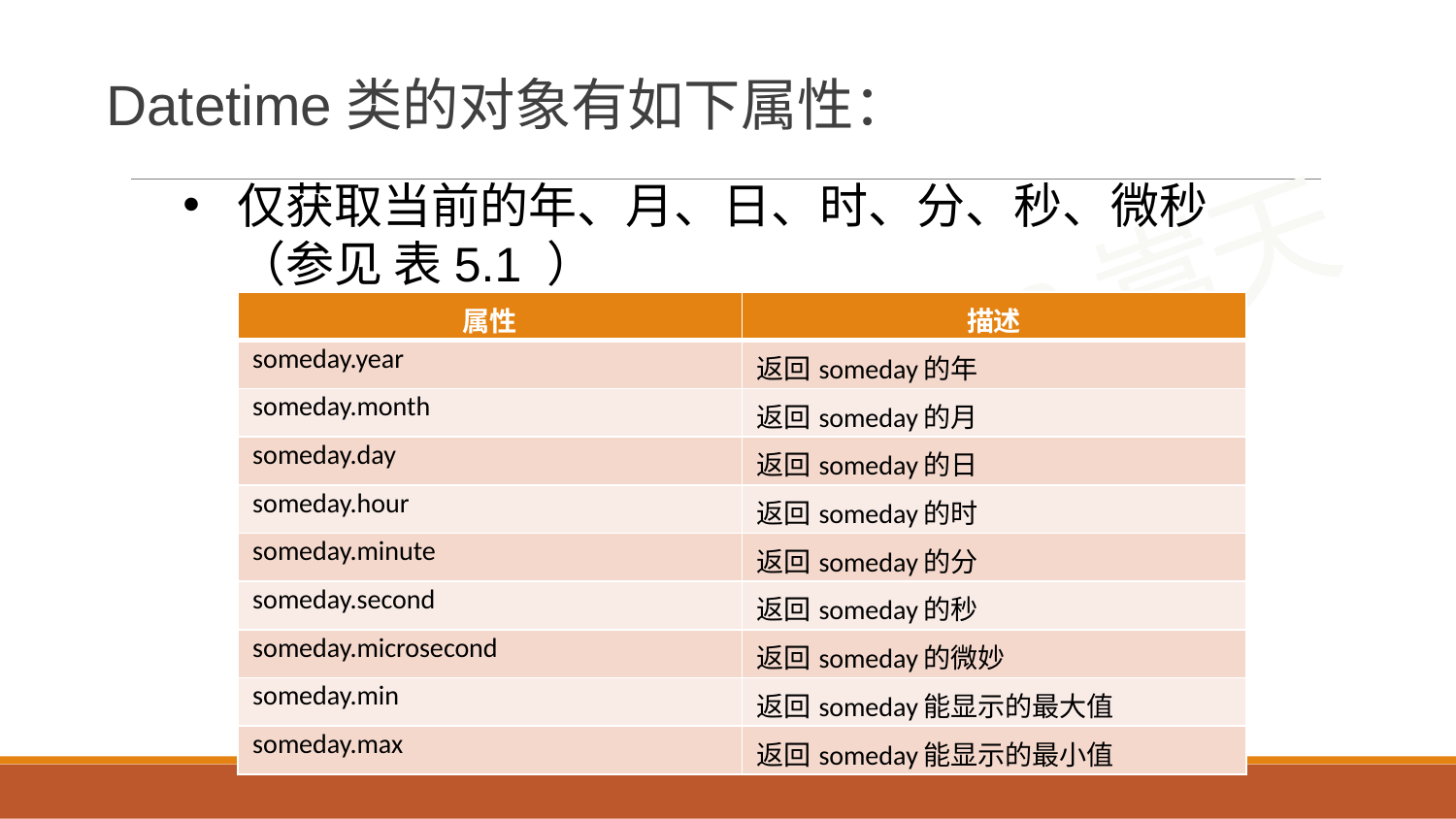

# Datetime类的对象有如下属性：
仅获取当前的年、月、日、时、分、秒、微秒（参见 表5.1 ）

| 属性 | 描述 |
| --- | --- |
| someday.year | 返回someday的年 |
| someday.month | 返回someday的月 |
| someday.day | 返回someday的日 |
| someday.hour | 返回someday的时 |
| someday.minute | 返回someday的分 |
| someday.second | 返回someday的秒 |
| someday.microsecond | 返回someday的微妙 |
| someday.min | 返回someday能显示的最大值 |
| someday.max | 返回someday能显示的最小值 |